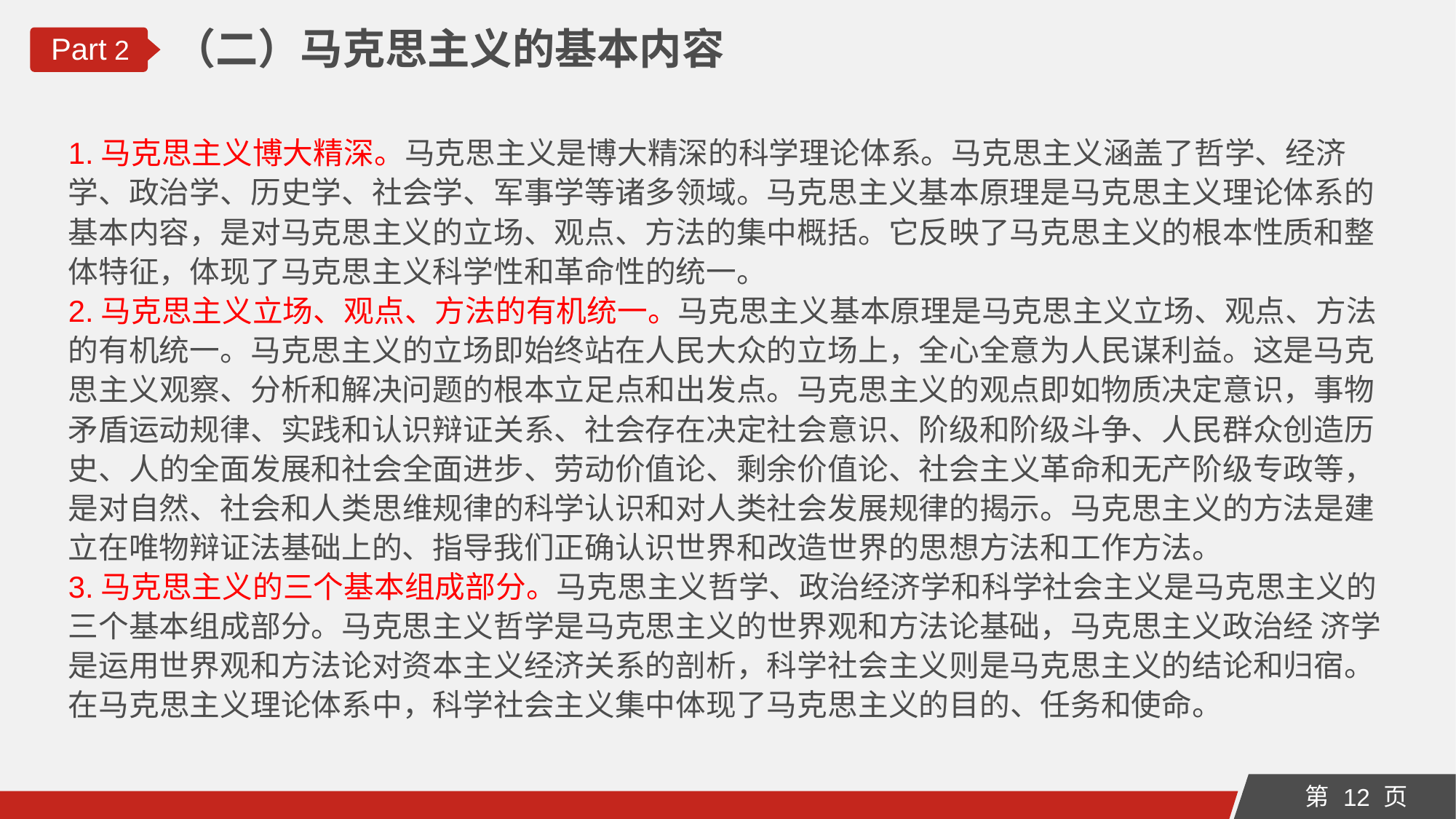

（二）马克思主义的基本内容
Part 2

1.马克思主义博大精深。马克思主义是博大精深的科学理论体系。马克思主义涵盖了哲学、经济学、政治学、历史学、社会学、军事学等诸多领域。马克思主义基本原理是马克思主义理论体系的基本内容，是对马克思主义的立场、观点、方法的集中概括。它反映了马克思主义的根本性质和整体特征，体现了马克思主义科学性和革命性的统一。
2.马克思主义立场、观点、方法的有机统一。马克思主义基本原理是马克思主义立场、观点、方法的有机统一。马克思主义的立场即始终站在人民大众的立场上，全心全意为人民谋利益。这是马克思主义观察、分析和解决问题的根本立足点和出发点。马克思主义的观点即如物质决定意识，事物矛盾运动规律、实践和认识辩证关系、社会存在决定社会意识、阶级和阶级斗争、人民群众创造历史、人的全面发展和社会全面进步、劳动价值论、剩余价值论、社会主义革命和无产阶级专政等，是对自然、社会和人类思维规律的科学认识和对人类社会发展规律的揭示。马克思主义的方法是建立在唯物辩证法基础上的、指导我们正确认识世界和改造世界的思想方法和工作方法。
3.马克思主义的三个基本组成部分。马克思主义哲学、政治经济学和科学社会主义是马克思主义的三个基本组成部分。马克思主义哲学是马克思主义的世界观和方法论基础，马克思主义政治经 济学是运用世界观和方法论对资本主义经济关系的剖析，科学社会主义则是马克思主义的结论和归宿。在马克思主义理论体系中，科学社会主义集中体现了马克思主义的目的、任务和使命。